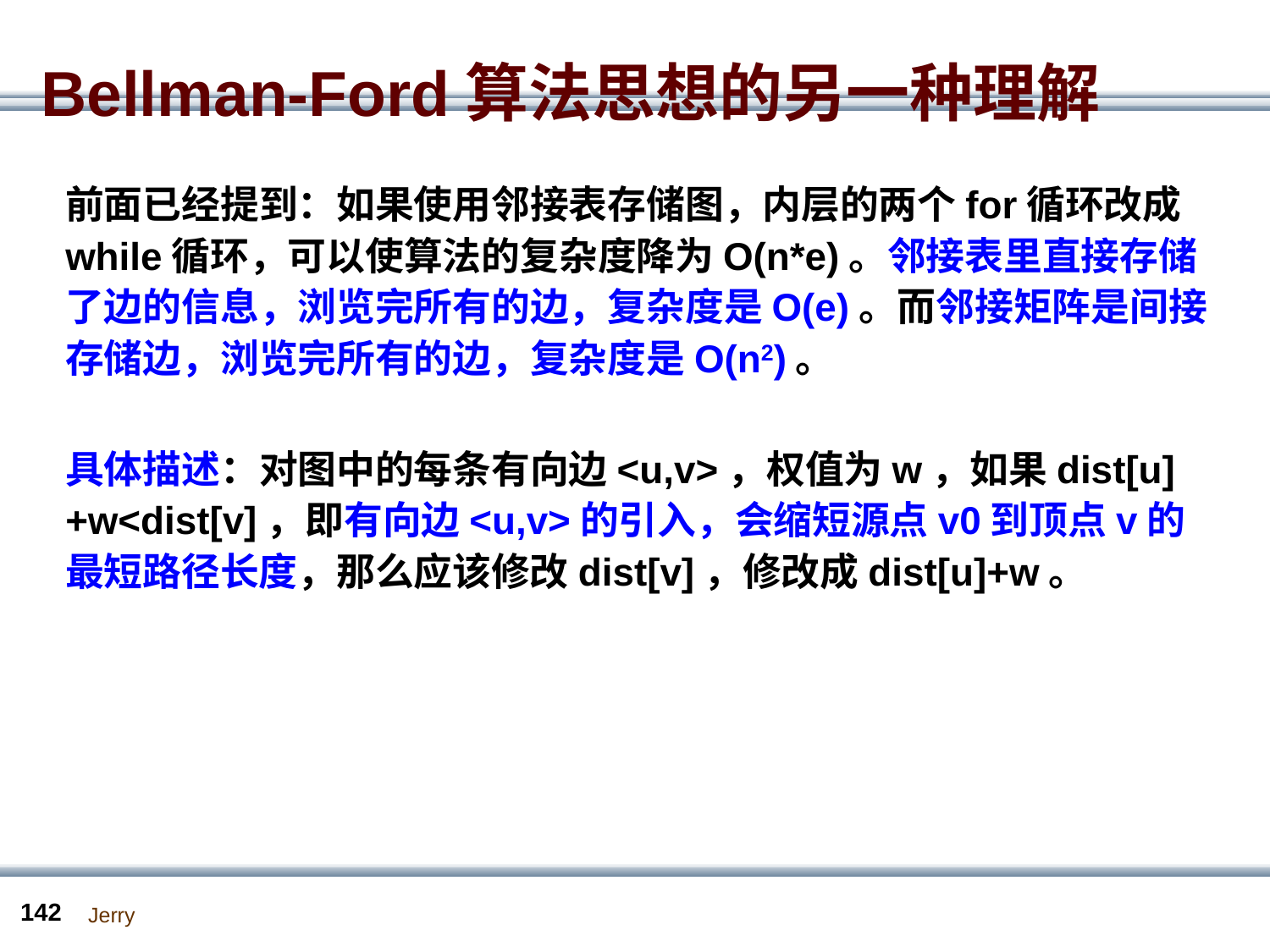

# Bellman-Ford算法思想的另一种理解
前面已经提到：如果使用邻接表存储图，内层的两个for循环改成while循环，可以使算法的复杂度降为O(n*e)。邻接表里直接存储了边的信息，浏览完所有的边，复杂度是O(e)。而邻接矩阵是间接存储边，浏览完所有的边，复杂度是O(n2)。
具体描述：对图中的每条有向边<u,v>，权值为w，如果dist[u]+w<dist[v]，即有向边<u,v>的引入，会缩短源点v0到顶点v的最短路径长度，那么应该修改dist[v]，修改成dist[u]+w。